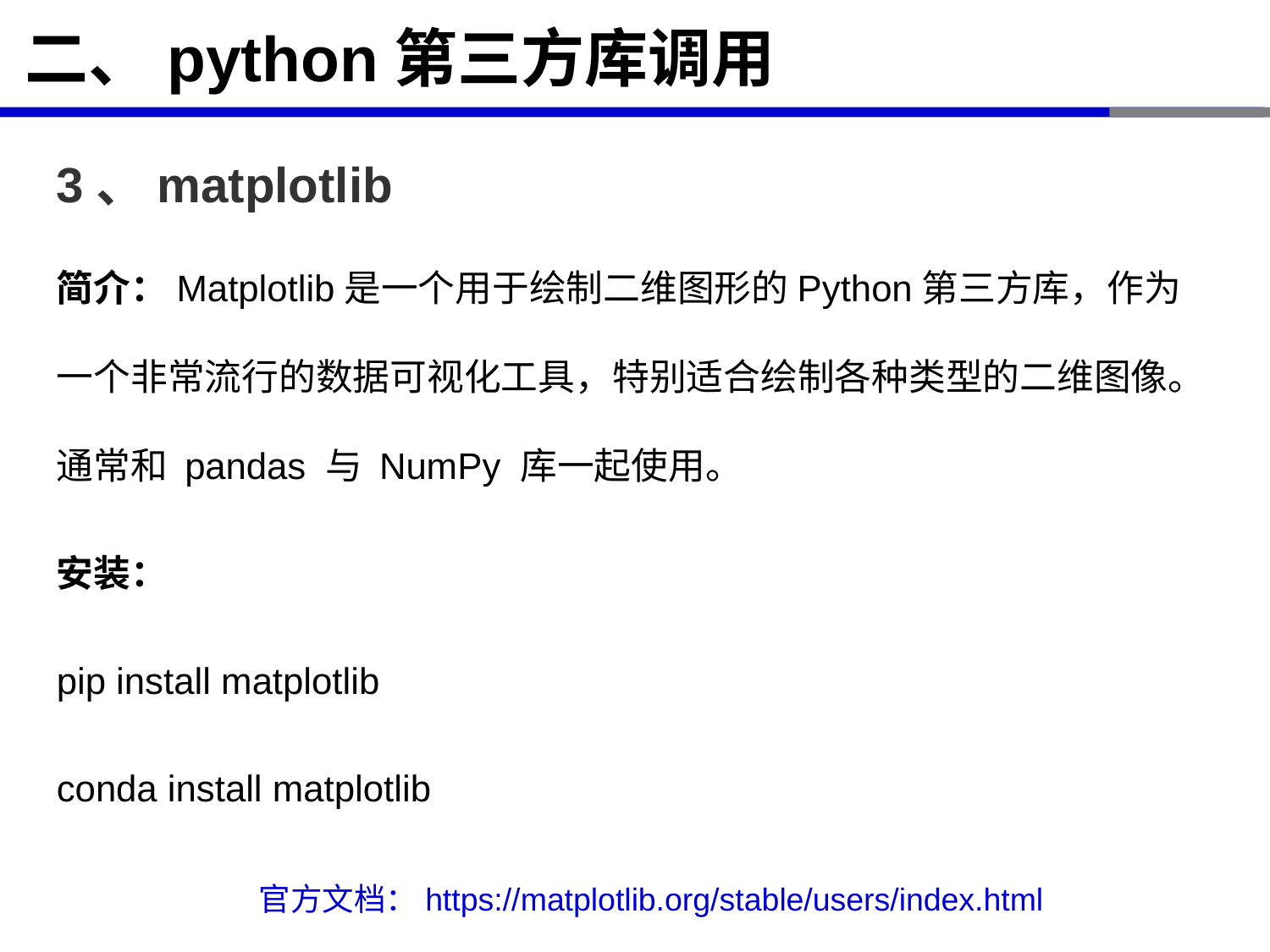

# 二、python第三方库调用
3、matplotlib
简介：Matplotlib是一个用于绘制二维图形的Python第三方库，作为一个非常流行的数据可视化工具，特别适合绘制各种类型的二维图像。通常和 pandas 与 NumPy 库一起使用。
安装：
pip install matplotlib
conda install matplotlib
官方文档：https://matplotlib.org/stable/users/index.html